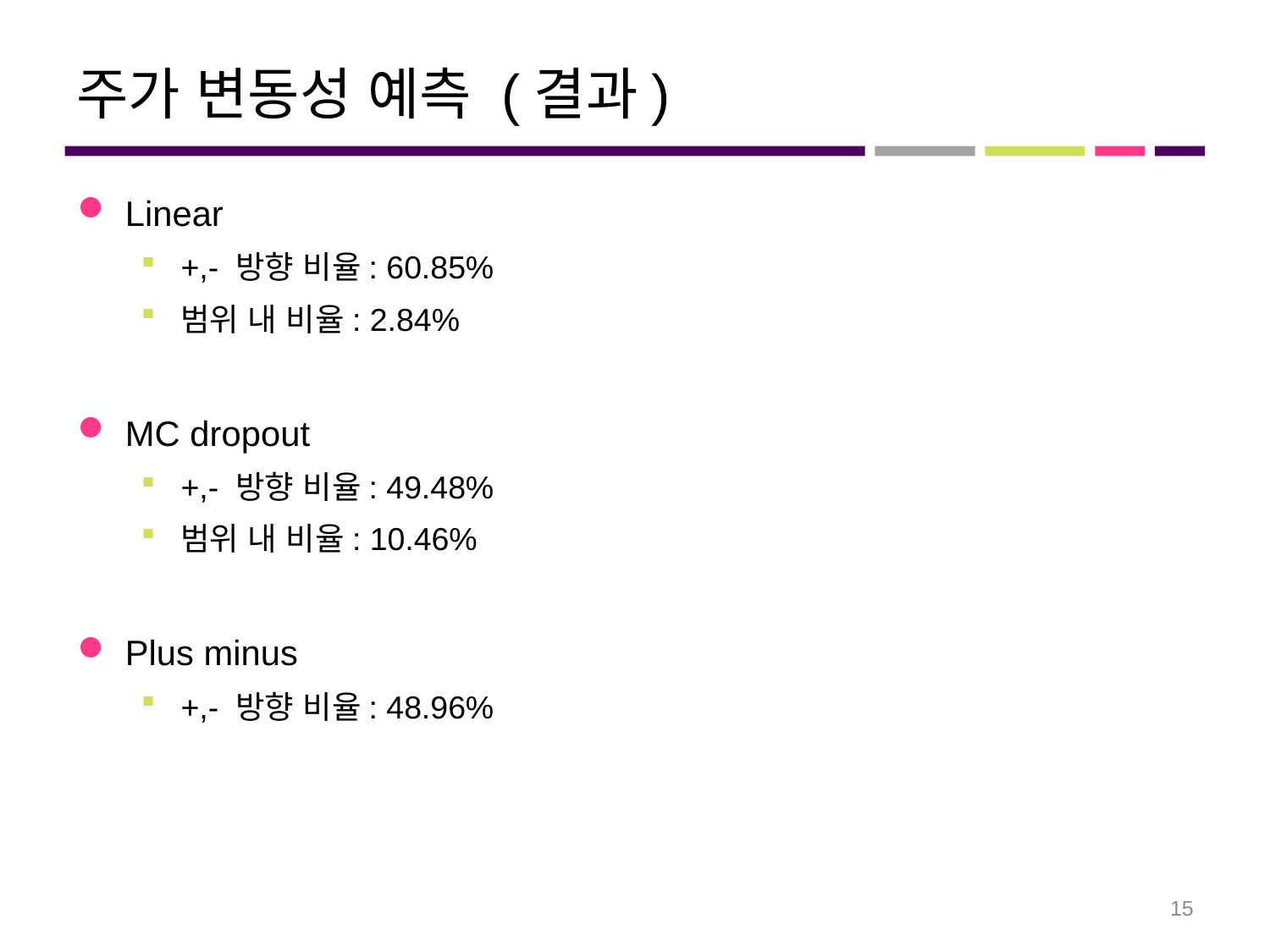

# 주가 변동성 예측 (결과)
Linear
+,- 방향 비율: 60.85%
범위 내 비율: 2.84%

MC dropout
+,- 방향 비율: 49.48%
범위 내 비율: 10.46%

Plus minus
+,- 방향 비율: 48.96%

15